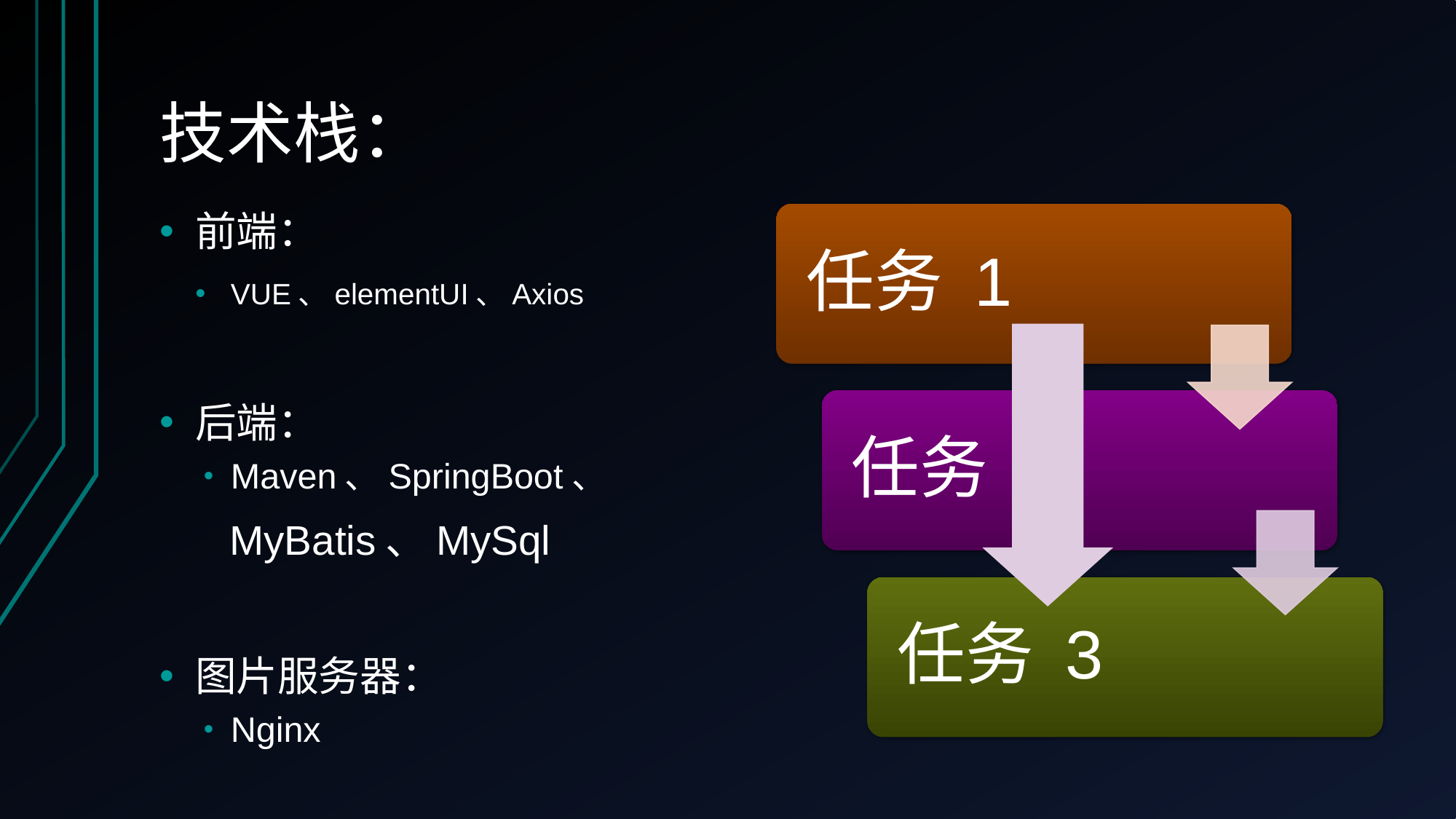

# 技术栈：
任务 1
任务 2
任务 3

前端：
VUE、elementUI、Axios

后端：
Maven、SpringBoot、
	   MyBatis、MySql

图片服务器：
Nginx